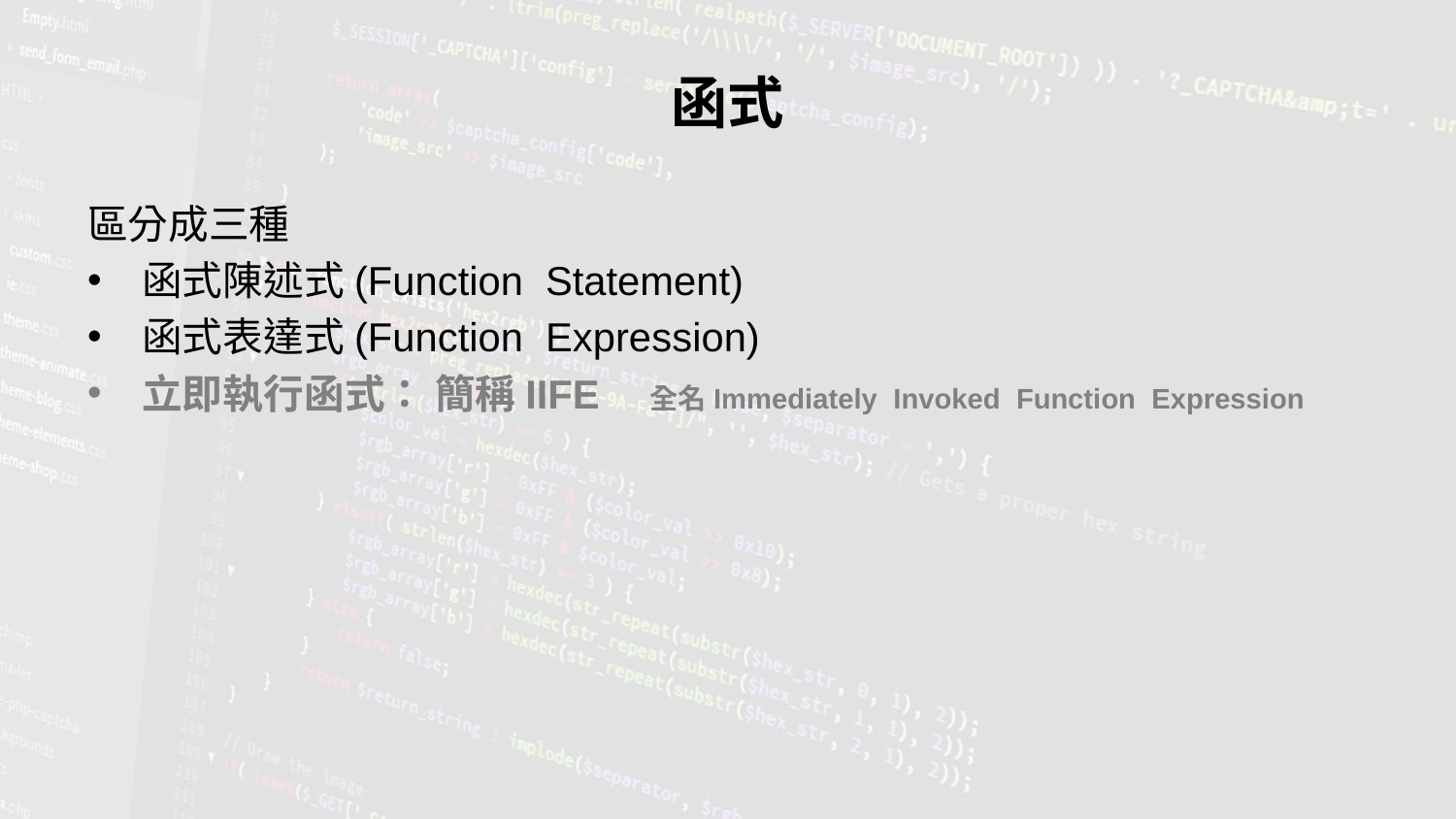

# 函式
區分成三種
函式陳述式(Function  Statement)
函式表達式(Function  Expression)
立即執行函式： 簡稱IIFE　全名Immediately  Invoked  Function  Expression